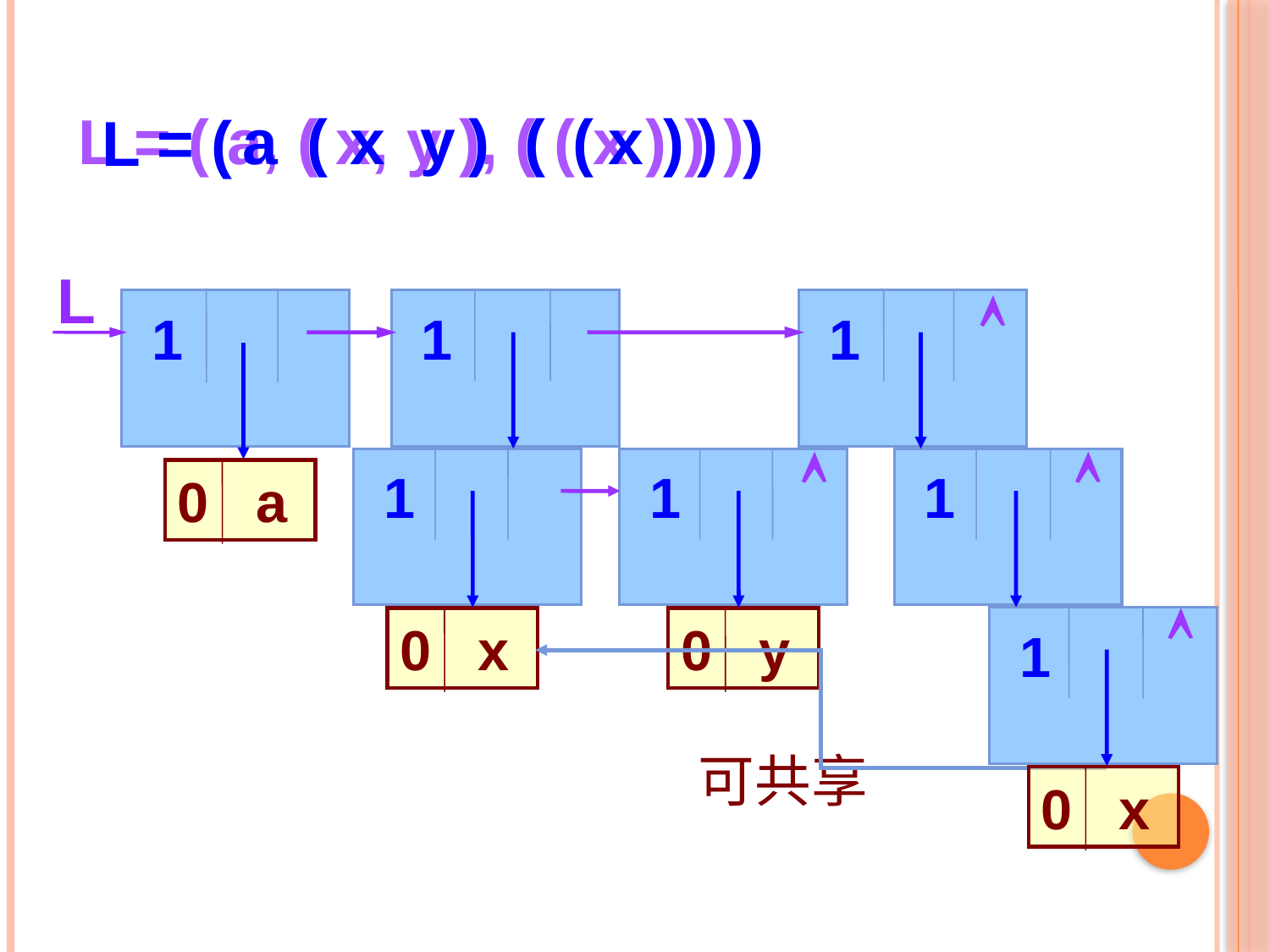

L = (                             )
y
L = ( a, ( x, y ), ( ( x ) ) )
a
(        )
x
(         )
(    )
x
L

 1

∧

 1

 1

 1

 1

0   a
∧
∧
 1

0   x

0   y

 1

∧

0   x
可共享